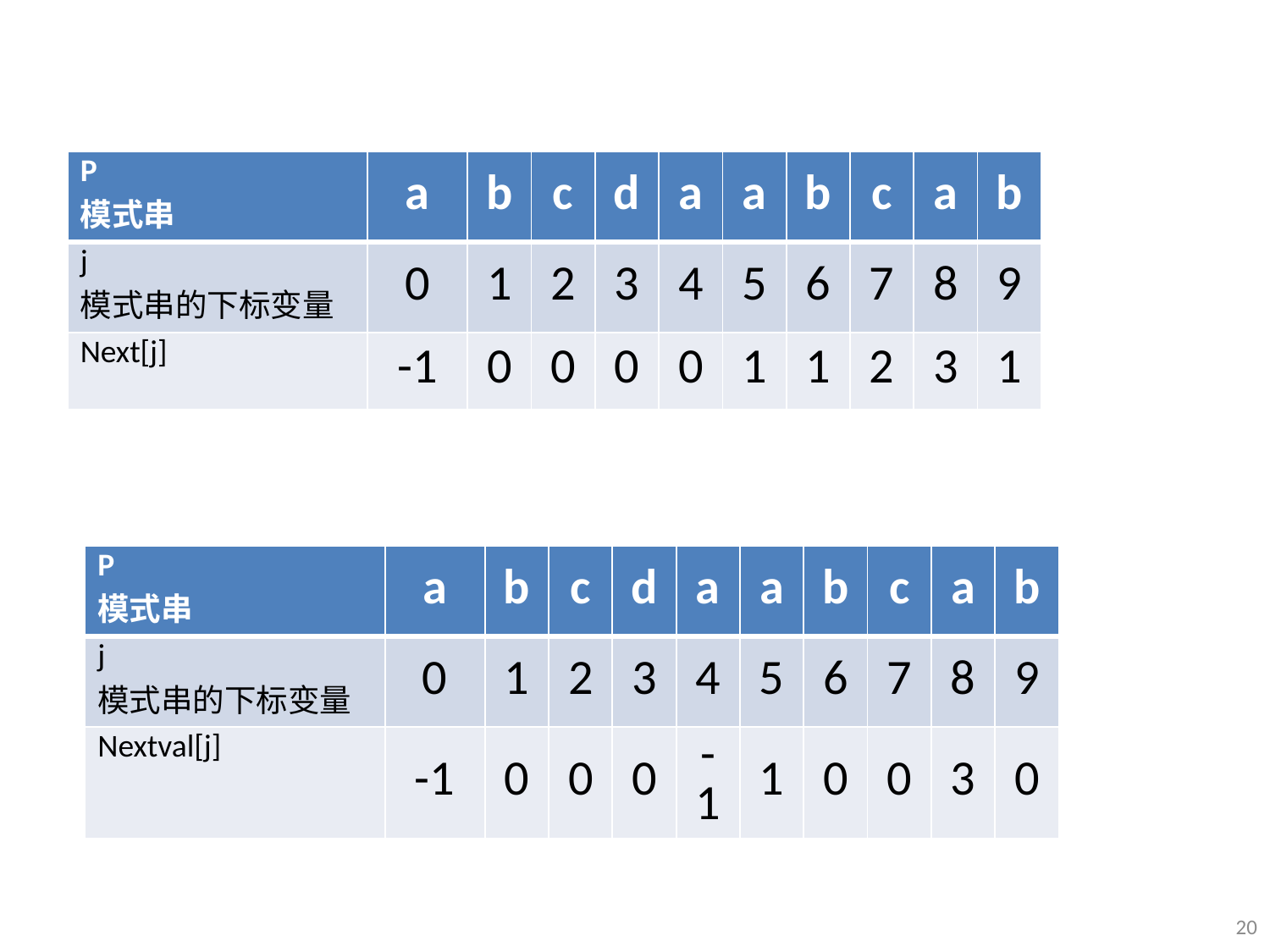

#

| P 模式串 | a | b | c | d | a | a | b | c | a | b |
| --- | --- | --- | --- | --- | --- | --- | --- | --- | --- | --- |
| j 模式串的下标变量 | 0 | 1 | 2 | 3 | 4 | 5 | 6 | 7 | 8 | 9 |
| Next[j] | -1 | 0 | 0 | 0 | 0 | 1 | 1 | 2 | 3 | 1 |
| P 模式串 | a | b | c | d | a | a | b | c | a | b |
| --- | --- | --- | --- | --- | --- | --- | --- | --- | --- | --- |
| j 模式串的下标变量 | 0 | 1 | 2 | 3 | 4 | 5 | 6 | 7 | 8 | 9 |
| Nextval[j] | -1 | 0 | 0 | 0 | -1 | 1 | 0 | 0 | 3 | 0 |
20